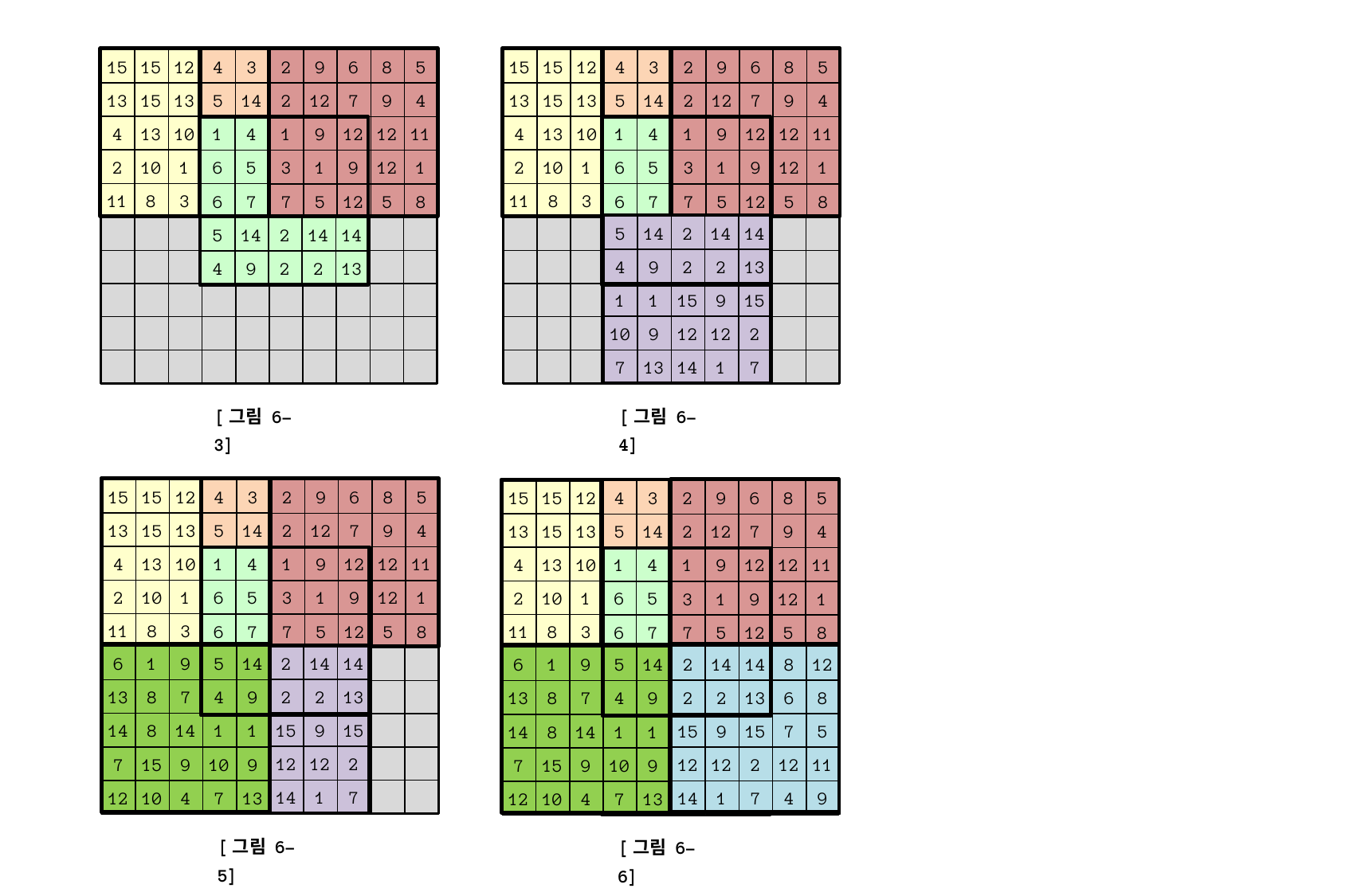

15
15
12
4
3

15
15
12
4
3

4
3
2
9
6
4
3
2
9
6
2
9
6
8
5
2
12
7
9
4
1
9
12
12
11
3
1
9
12
1
7
5
12
5
8
2
9
6
8
5
2
12
7
9
4
1
9
12
12
11
3
1
9
12
1
7
5
12
5
8

13
15
13
5
14

13
15
13
5
14

5
14
2
12
7
5
14
2
12
7

4
13
10
1
4

4
13
10
1
4

1
4
1
9
12
1
4
1
9
12
1
4
1
9
12
1
4
1
9
12

2
10
1
6
5

2
10
1
6
5

6
5
3
1
9
6
5
3
1
9
6
5
3
1
9
6
5
3
1
9

11
8
3
6
7

11
8
3
6
7

6
7
7
5
12
6
7
7
5
12
6
7
7
5
12
6
7
7
5
12

5
14
2
14
14
4
9
2
2
13
1
1
15
9
15
10
9
12
12
2
7
13
14
1
7

5
14
2
14
14
5
14
2
14
14

4
9
2
2
13
4
9
2
2
13

[그림 6-3]
[그림 6-4]

15
15
12
4
3

4
3
2
9
6
2
9
6
8
5
2
12
7
9
4
1
9
12
12
11
3
1
9
12
1
7
5
12
5
8

15
15
12
4
3

4
3
2
9
6
2
9
6
8
5
2
12
7
9
4
1
9
12
12
11
3
1
9
12
1
7
5
12
5
8

13
15
13
5
14

5
14
2
12
7

13
15
13
5
14

5
14
2
12
7

4
13
10
1
4

1
4
1
9
12
1
4
1
9
12

4
13
10
1
4

1
4
1
9
12
1
4
1
9
12

2
10
1
6
5

6
5
3
1
9
6
5
3
1
9

2
10
1
6
5

6
5
3
1
9
6
5
3
1
9

11
8
3
6
7

6
7
7
5
12
6
7
7
5
12

11
8
3
6
7

6
7
7
5
12
6
7
7
5
12

5
14
2
14
14
4
9
2
2
13
1
1
15
9
15
10
9
12
12
2
7
13
14
1
7
6
1
9
5
14
13
8
7
4
9
14
8
14
1
1
7
15
9
10
9
12
10
4
7
13

2
14
14
8
12
2
2
13
6
8
15
9
15
7
5
12
12
2
12
11
14
1
7
4
9
5
14
2
14
14
4
9
2
2
13
1
1
15
9
15
10
9
12
12
2
7
13
14
1
7
6
1
9
5
14
13
8
7
4
9
14
8
14
1
1
7
15
9
10
9
12
10
4
7
13

5
14
2
14
14

5
14
2
14
14

4
9
2
2
13

4
9
2
2
13

[그림 6-5]
[그림 6-6]